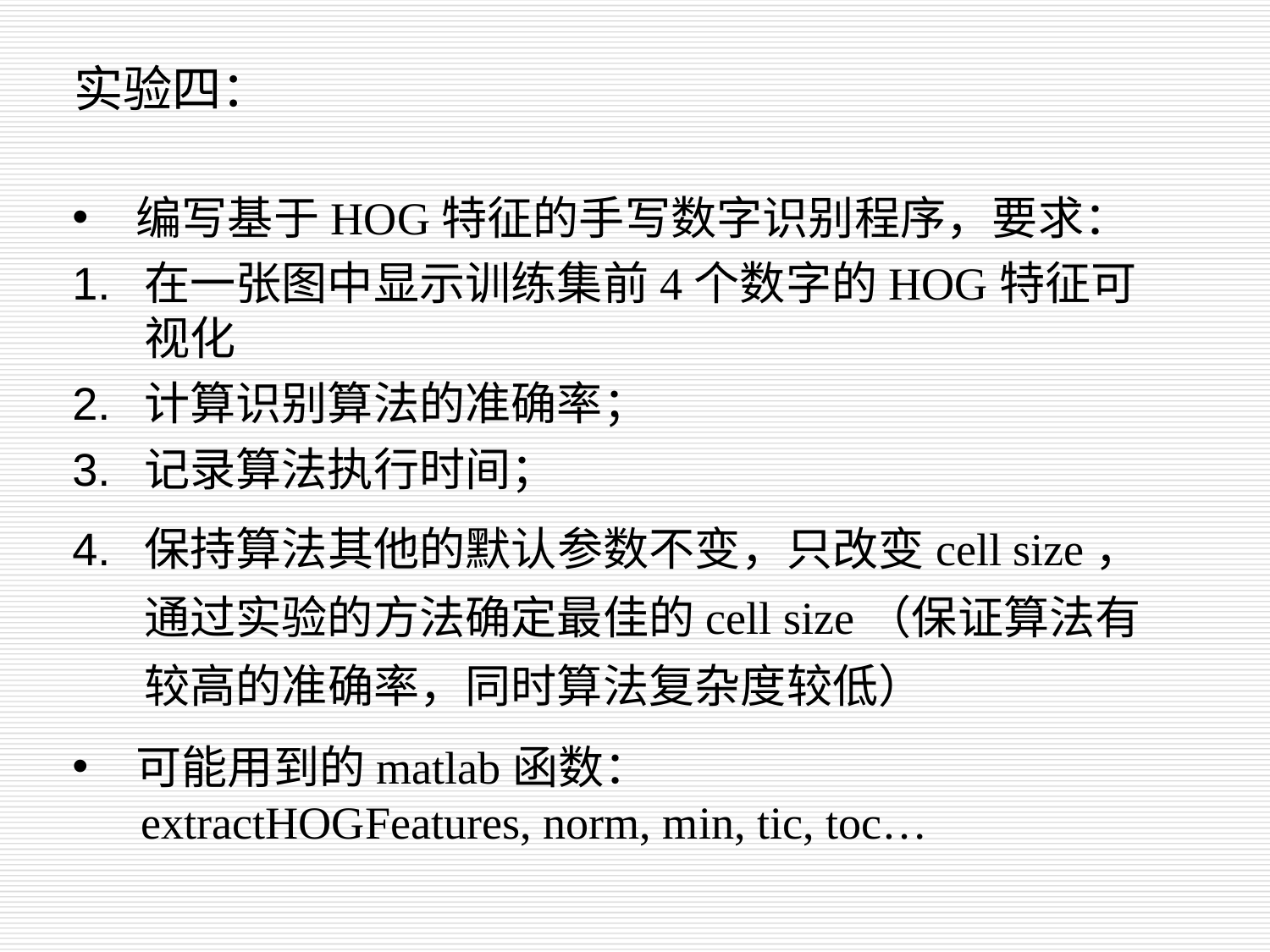

实验四：
编写基于HOG特征的手写数字识别程序，要求：
在一张图中显示训练集前4个数字的HOG特征可视化
计算识别算法的准确率；
记录算法执行时间；
保持算法其他的默认参数不变，只改变cell size，通过实验的方法确定最佳的cell size（保证算法有较高的准确率，同时算法复杂度较低）
可能用到的matlab函数：
      extractHOGFeatures, norm, min, tic, toc…